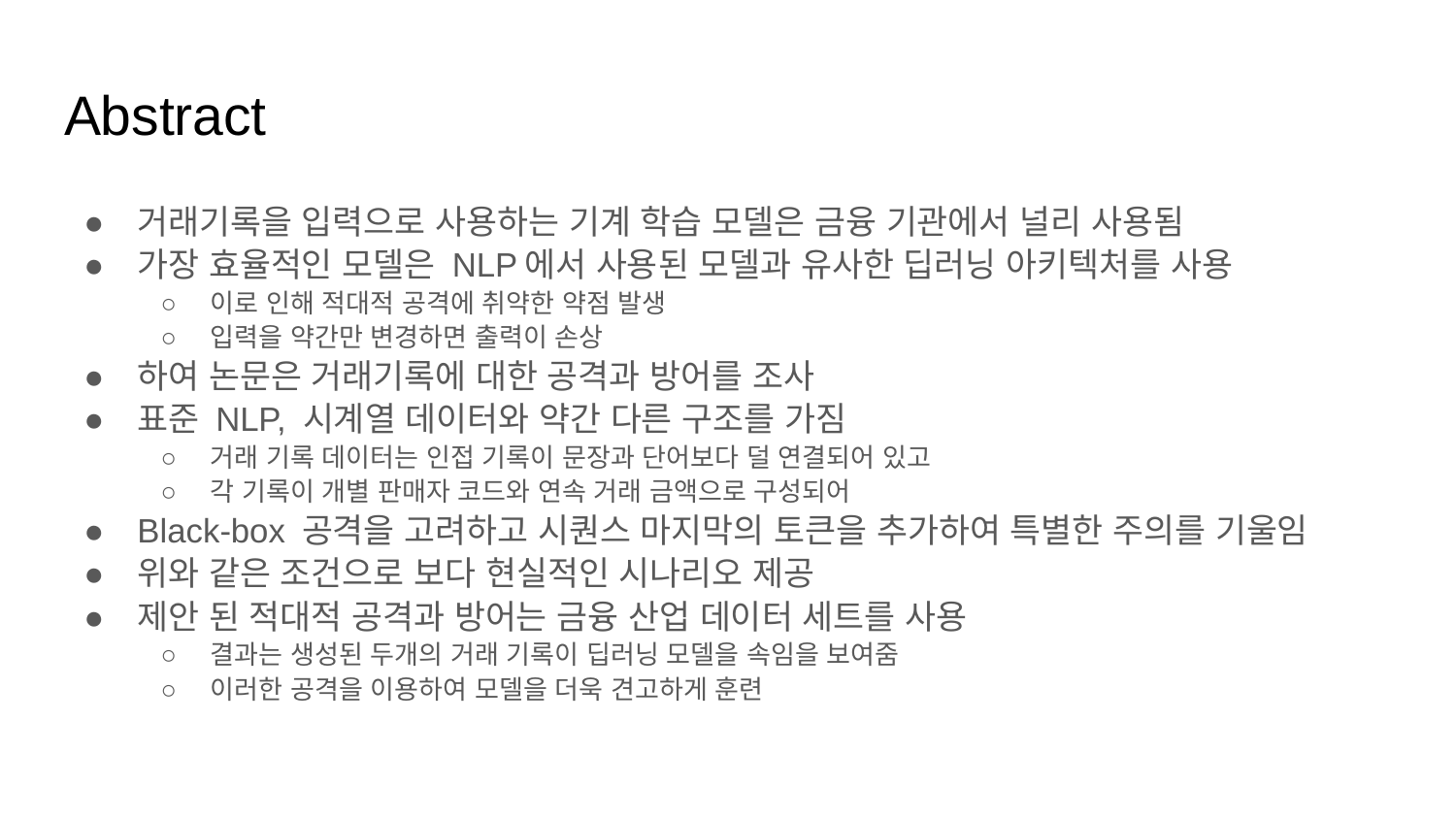

# Abstract
거래기록을 입력으로 사용하는 기계 학습 모델은 금융 기관에서 널리 사용됨
가장 효율적인 모델은 NLP에서 사용된 모델과 유사한 딥러닝 아키텍처를 사용
이로 인해 적대적 공격에 취약한 약점 발생
입력을 약간만 변경하면 출력이 손상
하여 논문은 거래기록에 대한 공격과 방어를 조사
표준 NLP, 시계열 데이터와 약간 다른 구조를 가짐
거래 기록 데이터는 인접 기록이 문장과 단어보다 덜 연결되어 있고
각 기록이 개별 판매자 코드와 연속 거래 금액으로 구성되어
Black-box 공격을 고려하고 시퀀스 마지막의 토큰을 추가하여 특별한 주의를 기울임
위와 같은 조건으로 보다 현실적인 시나리오 제공
제안 된 적대적 공격과 방어는 금융 산업 데이터 세트를 사용
결과는 생성된 두개의 거래 기록이 딥러닝 모델을 속임을 보여줌
이러한 공격을 이용하여 모델을 더욱 견고하게 훈련